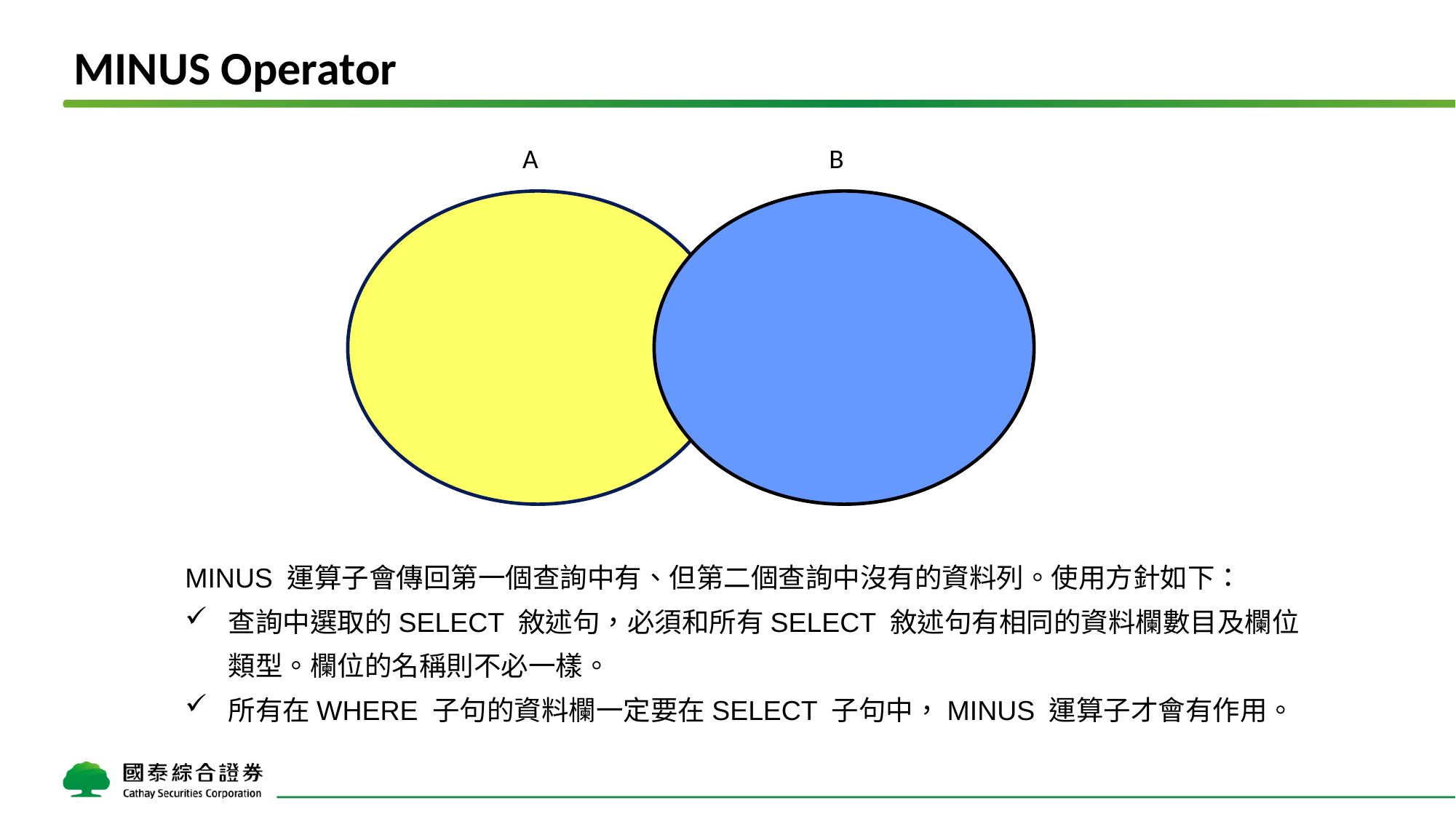

# MINUS Operator
A
B

MINUS 運算子會傳回第一個查詢中有、但第二個查詢中沒有的資料列。使用方針如下：
查詢中選取的SELECT 敘述句，必須和所有SELECT 敘述句有相同的資料欄數目及欄位類型。欄位的名稱則不必一樣。
所有在WHERE 子句的資料欄一定要在SELECT 子句中，MINUS 運算子才會有作用。